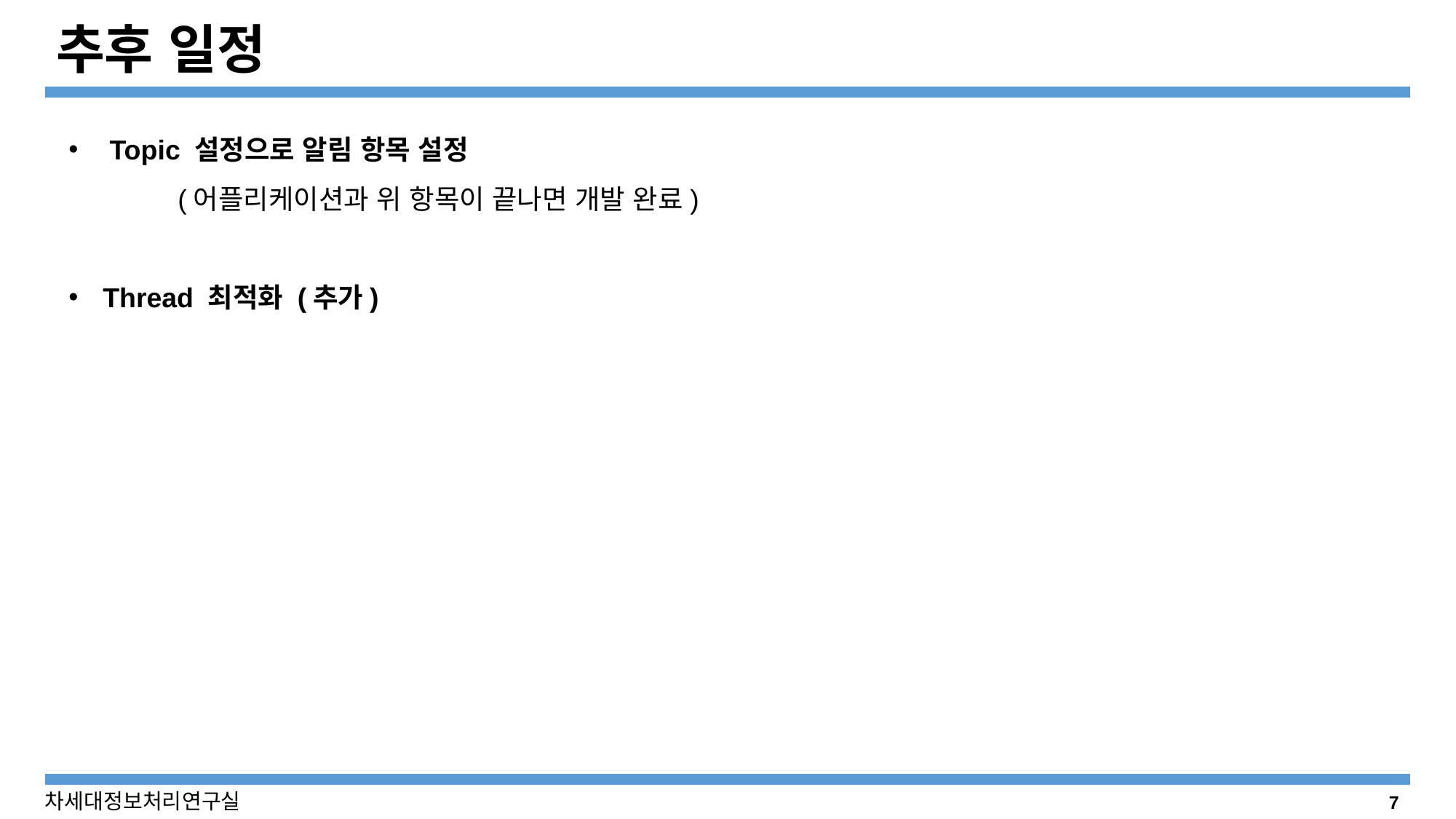

# 추후 일정
Topic 설정으로 알림 항목 설정
	(어플리케이션과 위 항목이 끝나면 개발 완료)

Thread 최적화 (추가)
7